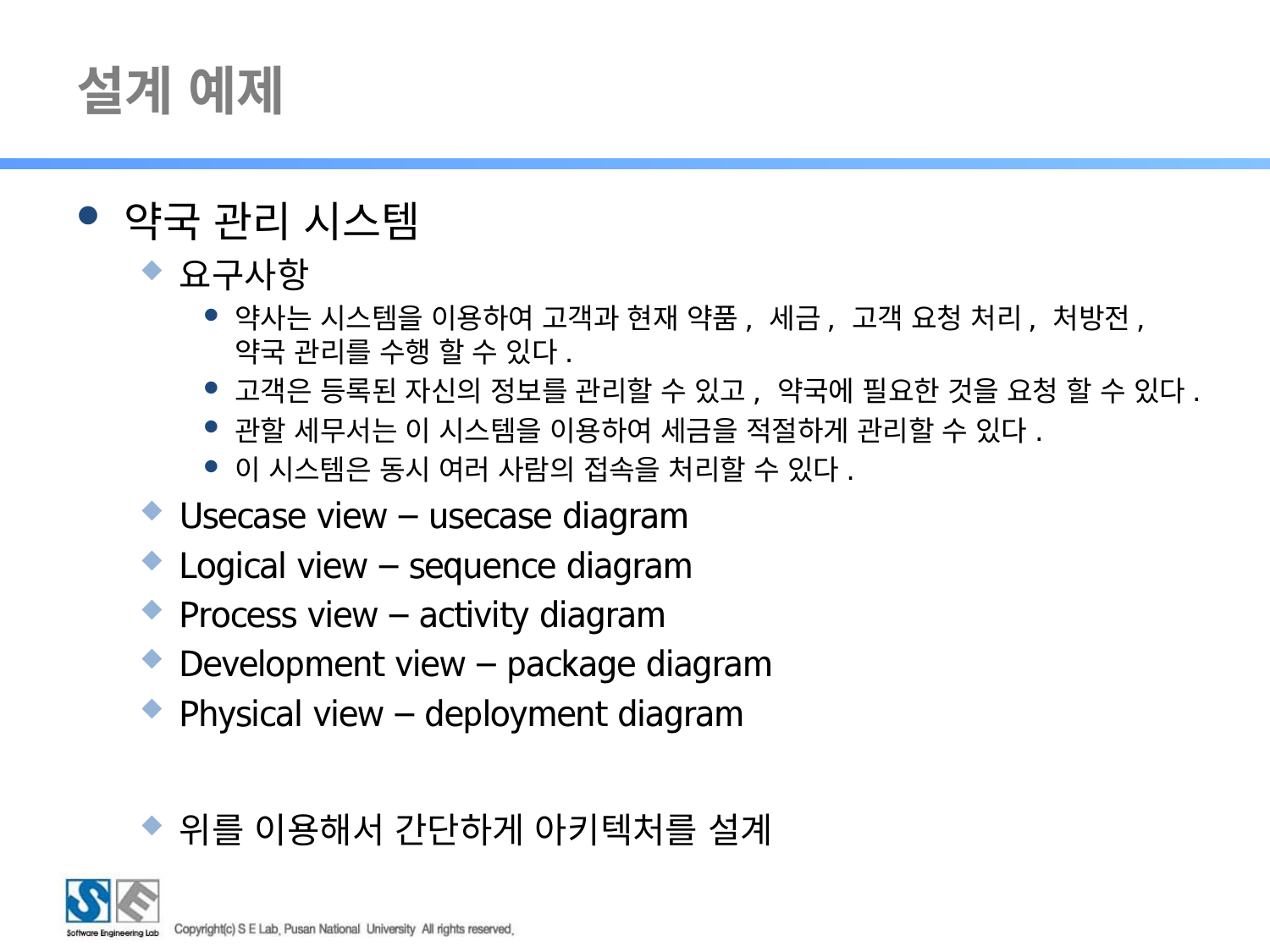

# 설계 예제
약국 관리 시스템
요구사항
약사는 시스템을 이용하여 고객과 현재 약품, 세금, 고객 요청 처리, 처방전, 약국 관리를 수행 할 수 있다.
고객은 등록된 자신의 정보를 관리할 수 있고, 약국에 필요한 것을 요청 할 수 있다.
관할 세무서는 이 시스템을 이용하여 세금을 적절하게 관리할 수 있다.
이 시스템은 동시 여러 사람의 접속을 처리할 수 있다.
Usecase view – usecase diagram
Logical view – sequence diagram
Process view – activity diagram
Development view – package diagram
Physical view – deployment diagram

위를 이용해서 간단하게 아키텍처를 설계